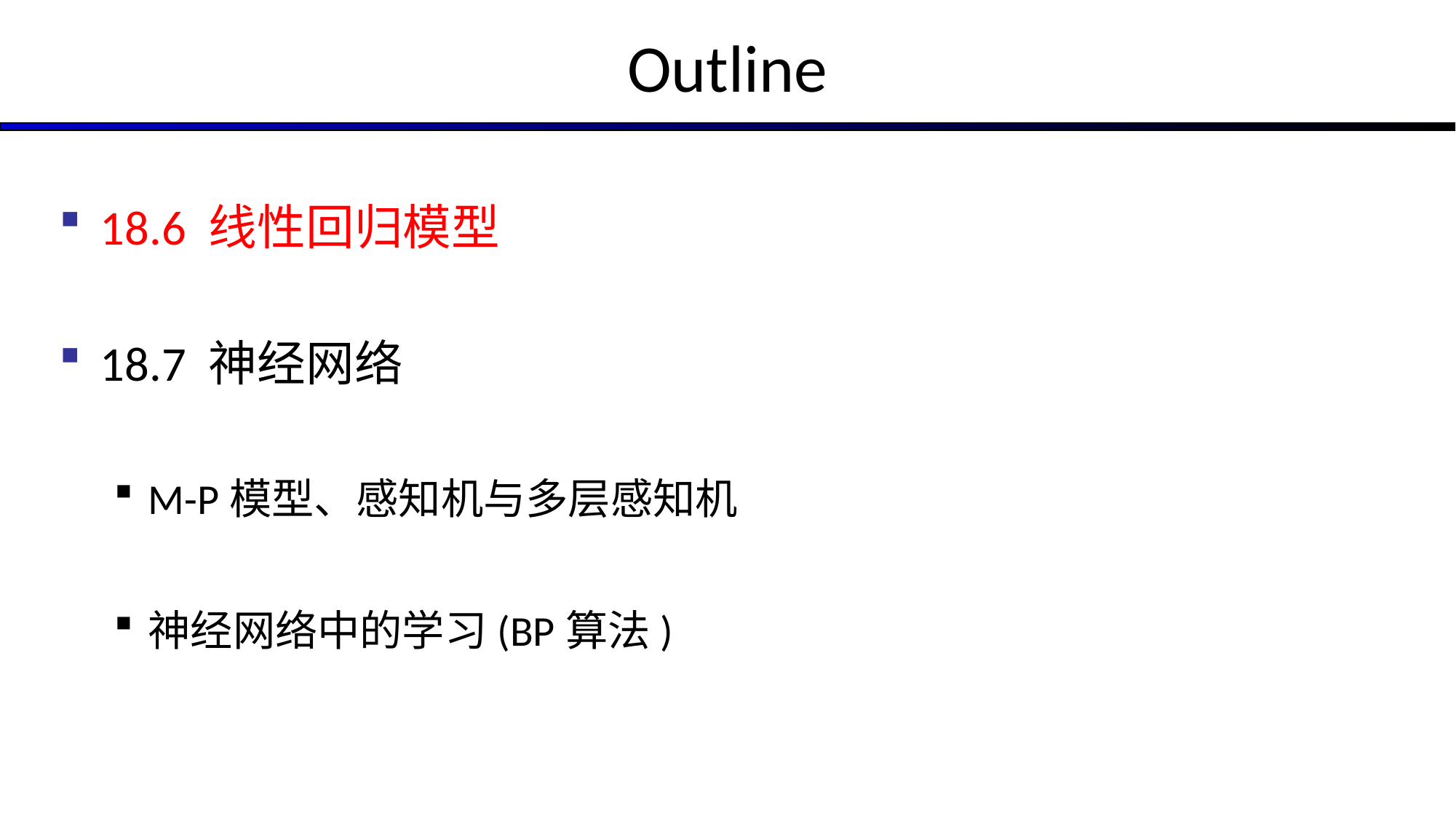

# Outline
18.6 线性回归模型

18.7 神经网络

M-P模型、感知机与多层感知机

神经网络中的学习(BP算法)